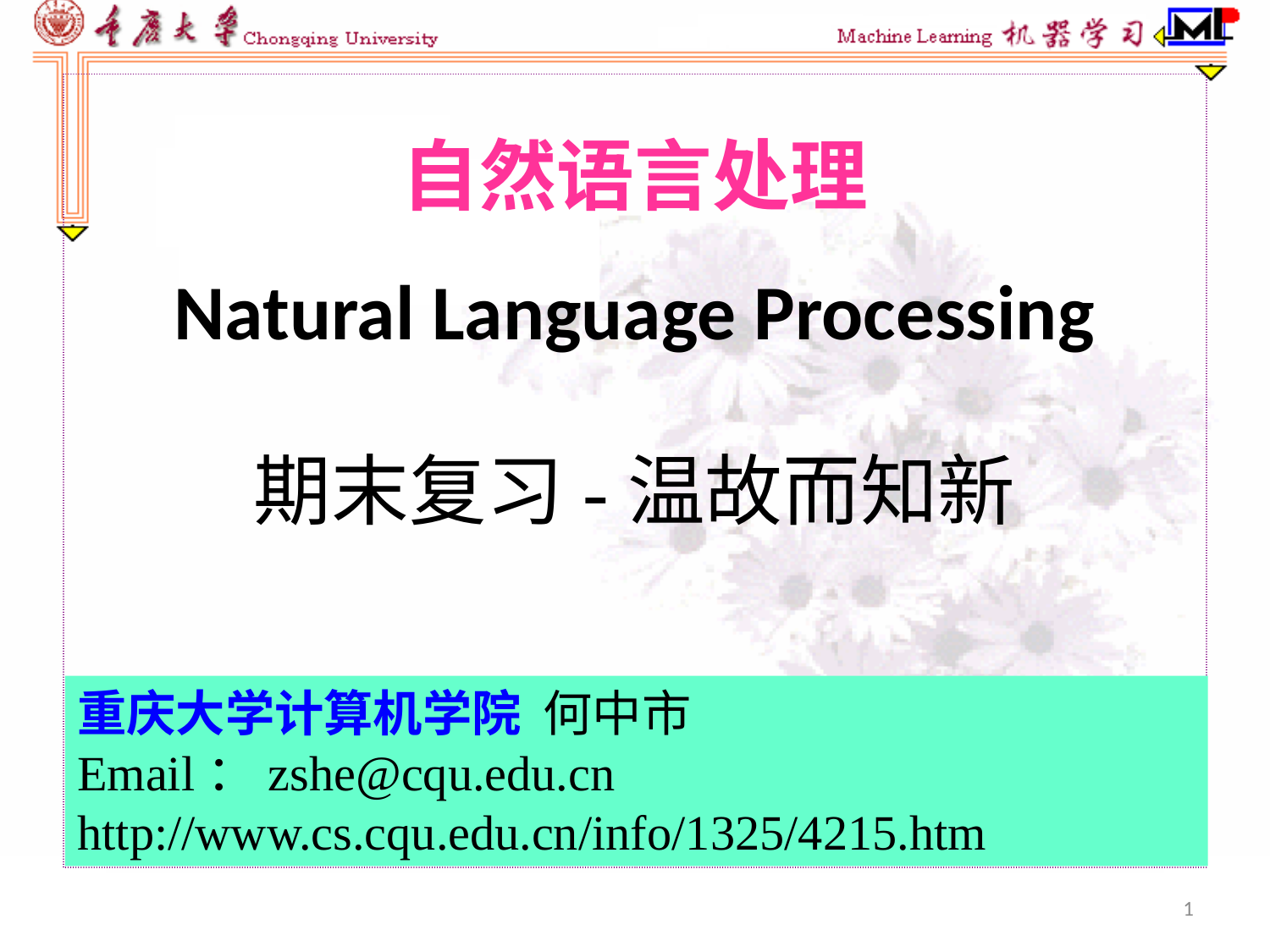

# 自然语言处理 Natural Language Processing
期末复习-温故而知新
重庆大学计算机学院  何中市
Email：zshe@cqu.edu.cn
http://www.cs.cqu.edu.cn/info/1325/4215.htm
1